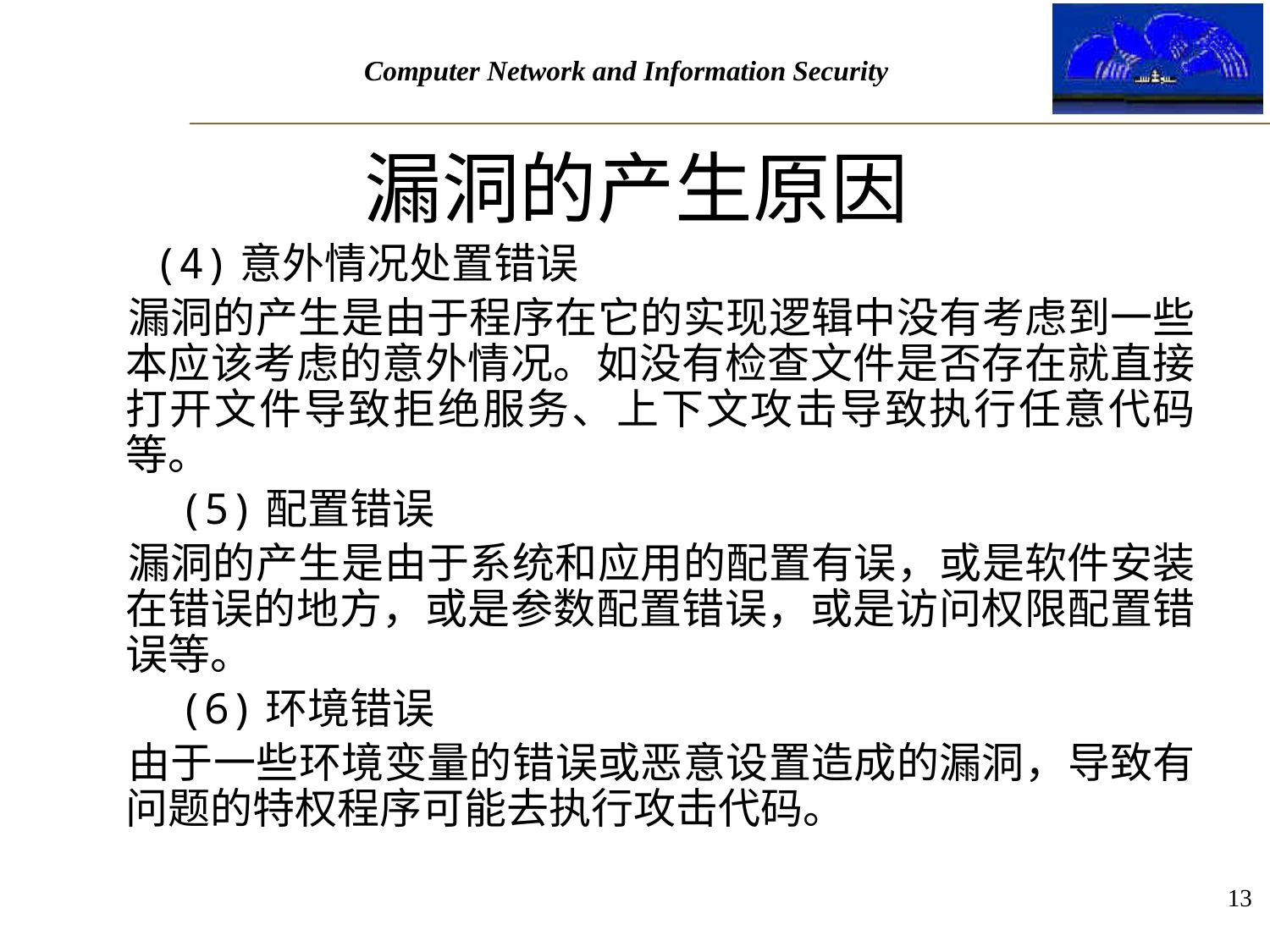

# 漏洞的产生原因
   (4)意外情况处置错误
    漏洞的产生是由于程序在它的实现逻辑中没有考虑到一些本应该考虑的意外情况。如没有检查文件是否存在就直接打开文件导致拒绝服务、上下文攻击导致执行任意代码等。
    (5)配置错误
    漏洞的产生是由于系统和应用的配置有误，或是软件安装在错误的地方，或是参数配置错误，或是访问权限配置错误等。
    (6)环境错误
    由于一些环境变量的错误或恶意设置造成的漏洞，导致有问题的特权程序可能去执行攻击代码。
13